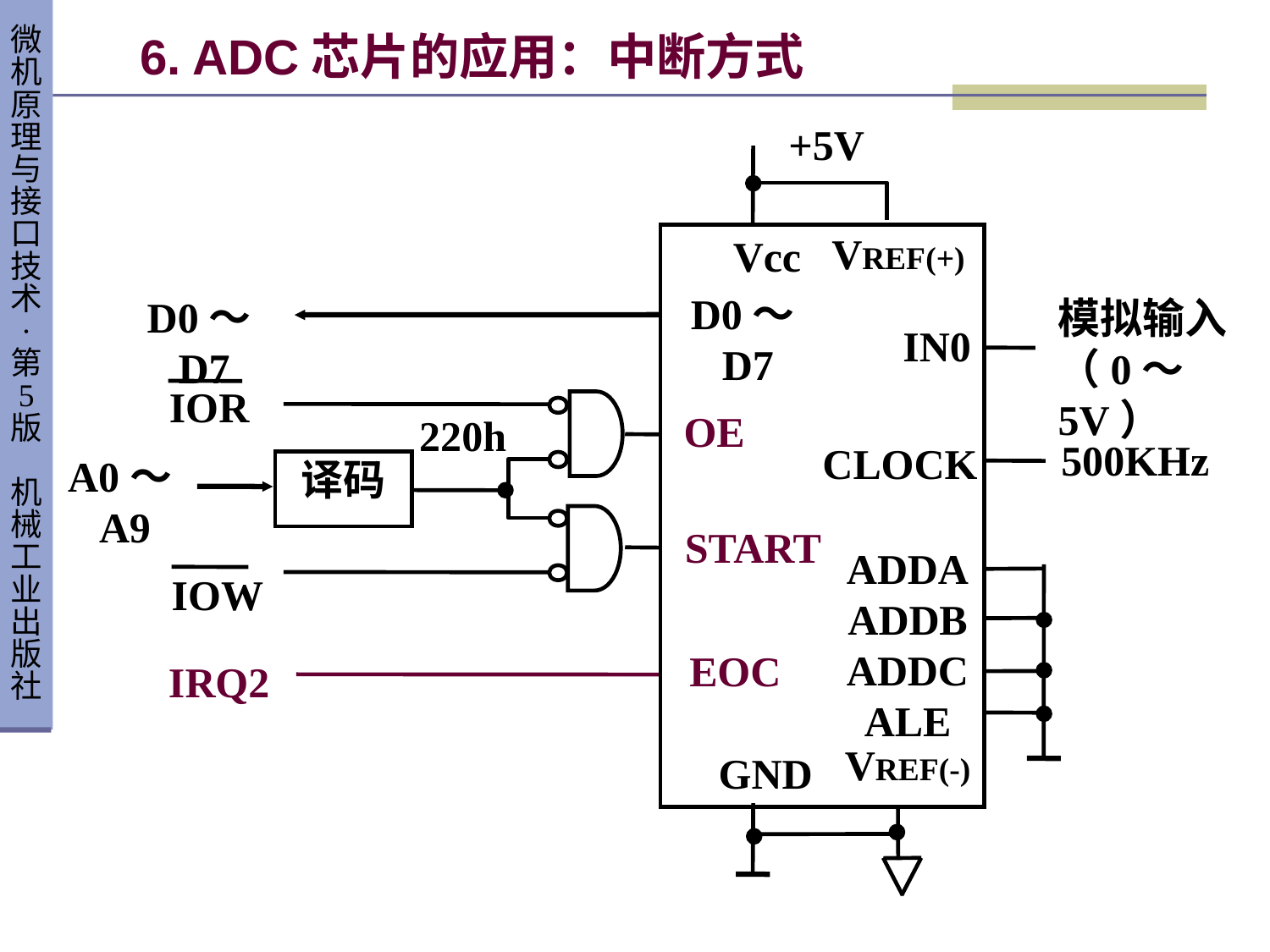

# 6. ADC芯片的应用：中断方式
+5V

VREF(+)
Vcc
D0～D7
模拟输入
（0～5V）
IN0

OE
500KHz
CLOCK

START
ADDA
ADDB
ADDC
ALE

EOC

VREF(-)
GND

D0～D7

 IOR

220h

A0～A9
译码

 IOW

IRQ2